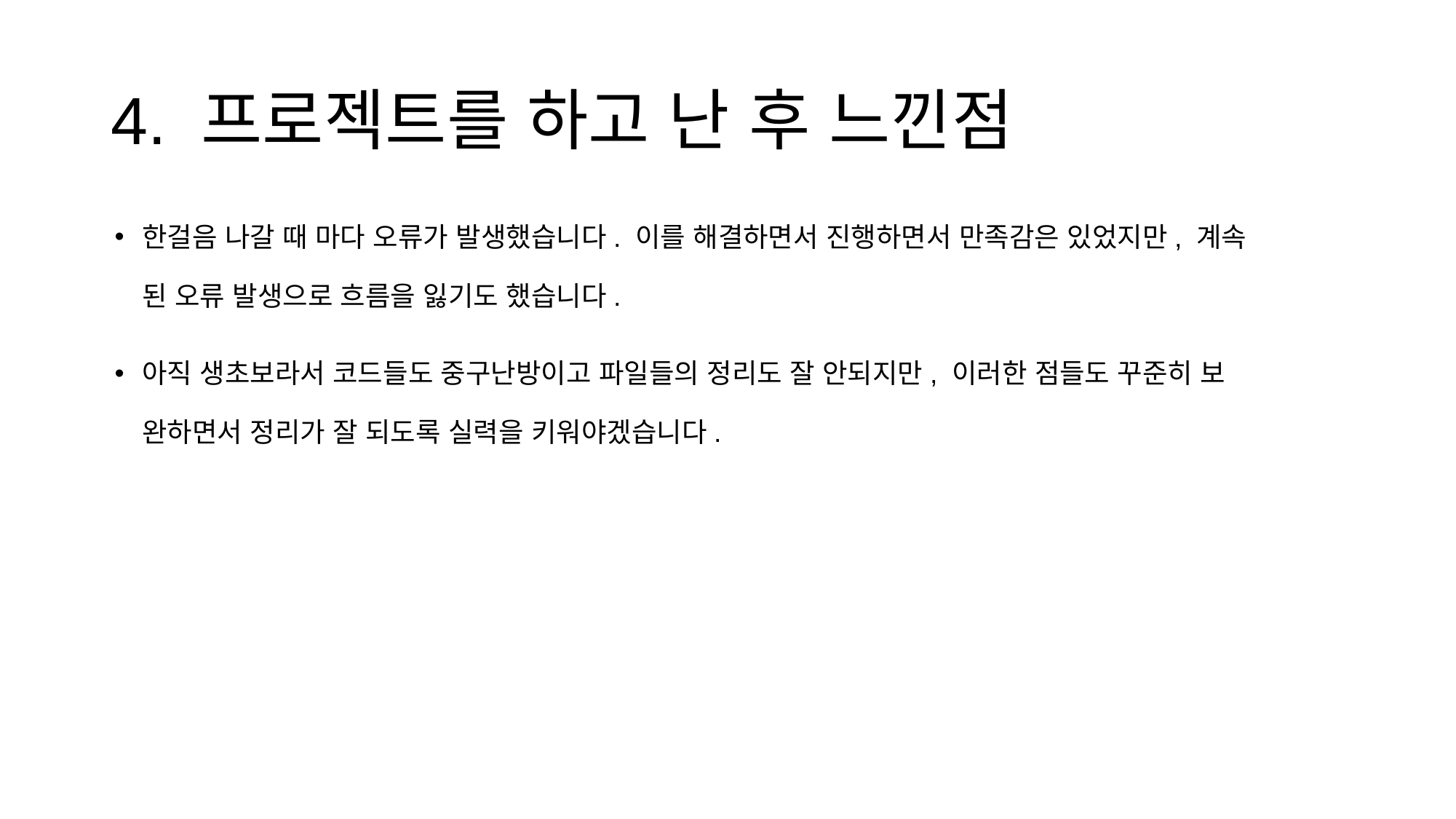

# 4. 프로젝트를 하고 난 후 느낀점
한걸음 나갈 때 마다 오류가 발생했습니다. 이를 해결하면서 진행하면서 만족감은 있었지만, 계속
된 오류 발생으로 흐름을 잃기도 했습니다.
아직 생초보라서 코드들도 중구난방이고 파일들의 정리도 잘 안되지만, 이러한 점들도 꾸준히 보
완하면서 정리가 잘 되도록 실력을 키워야겠습니다.